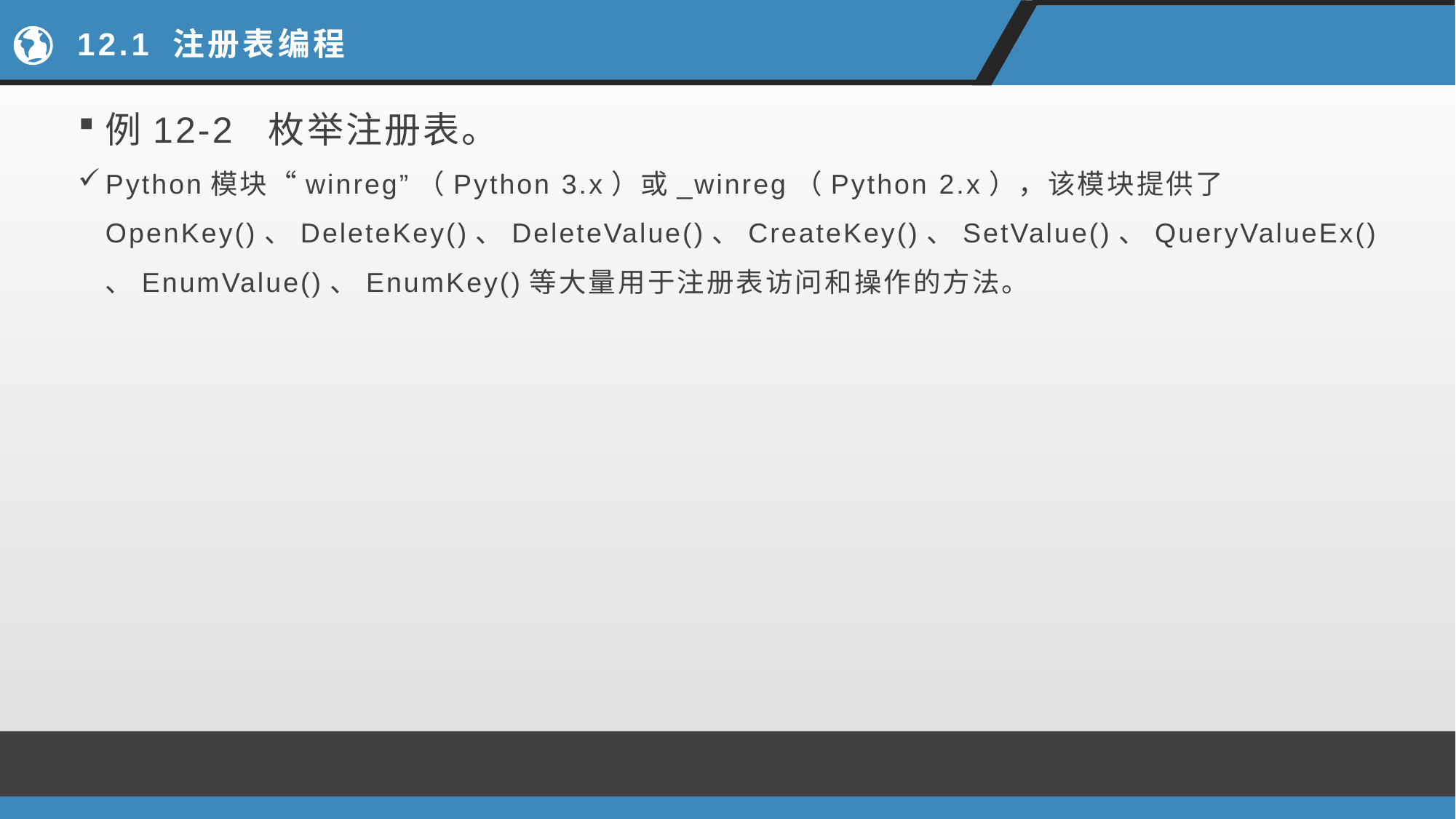

# 12.1 注册表编程

例12-2  枚举注册表。
Python模块“winreg”（Python 3.x）或_winreg（Python 2.x），该模块提供了OpenKey()、DeleteKey()、DeleteValue()、CreateKey()、SetValue()、QueryValueEx()、EnumValue()、EnumKey()等大量用于注册表访问和操作的方法。